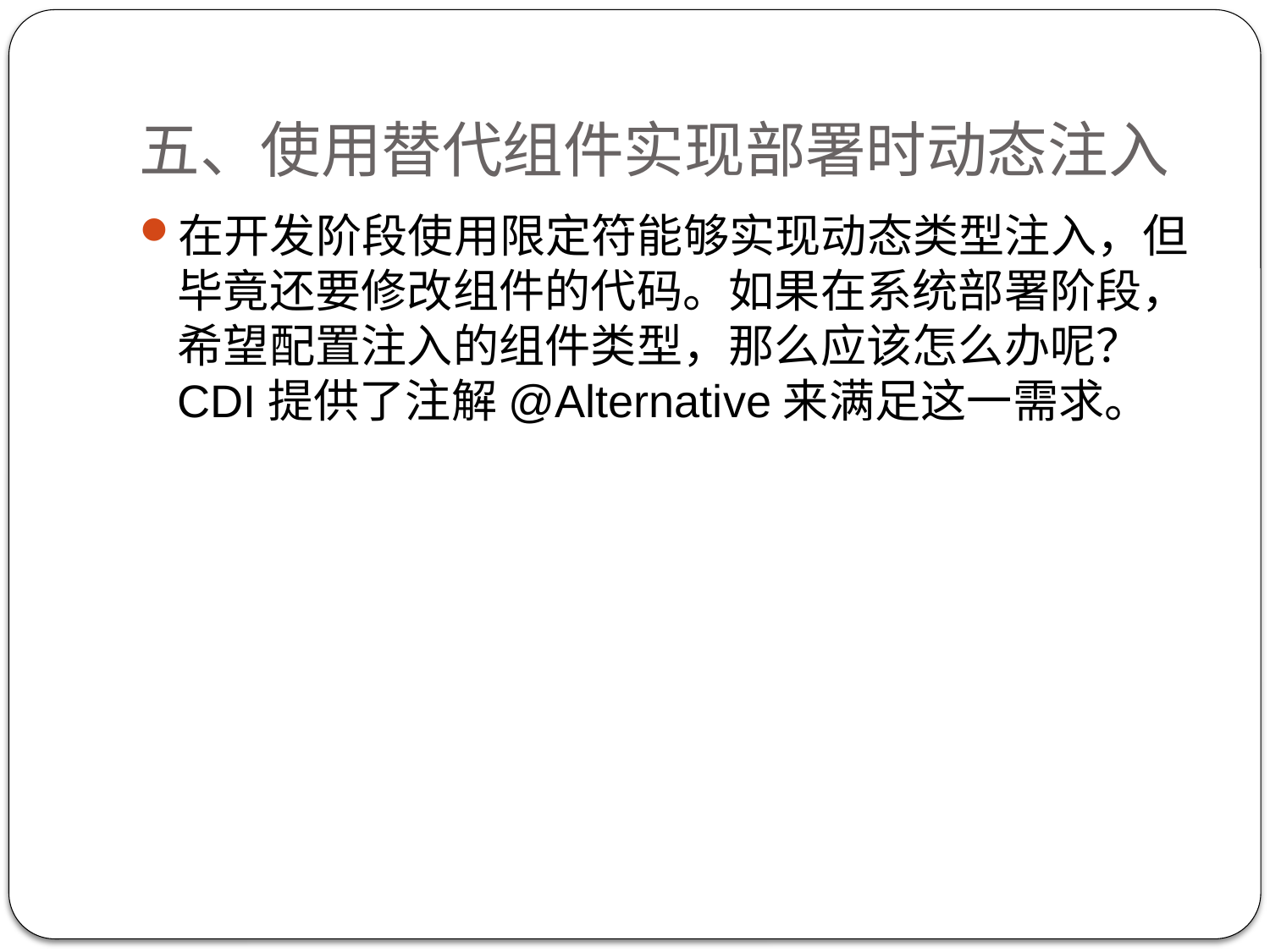

# 五、使用替代组件实现部署时动态注入
在开发阶段使用限定符能够实现动态类型注入，但毕竟还要修改组件的代码。如果在系统部署阶段，希望配置注入的组件类型，那么应该怎么办呢？CDI提供了注解@Alternative来满足这一需求。